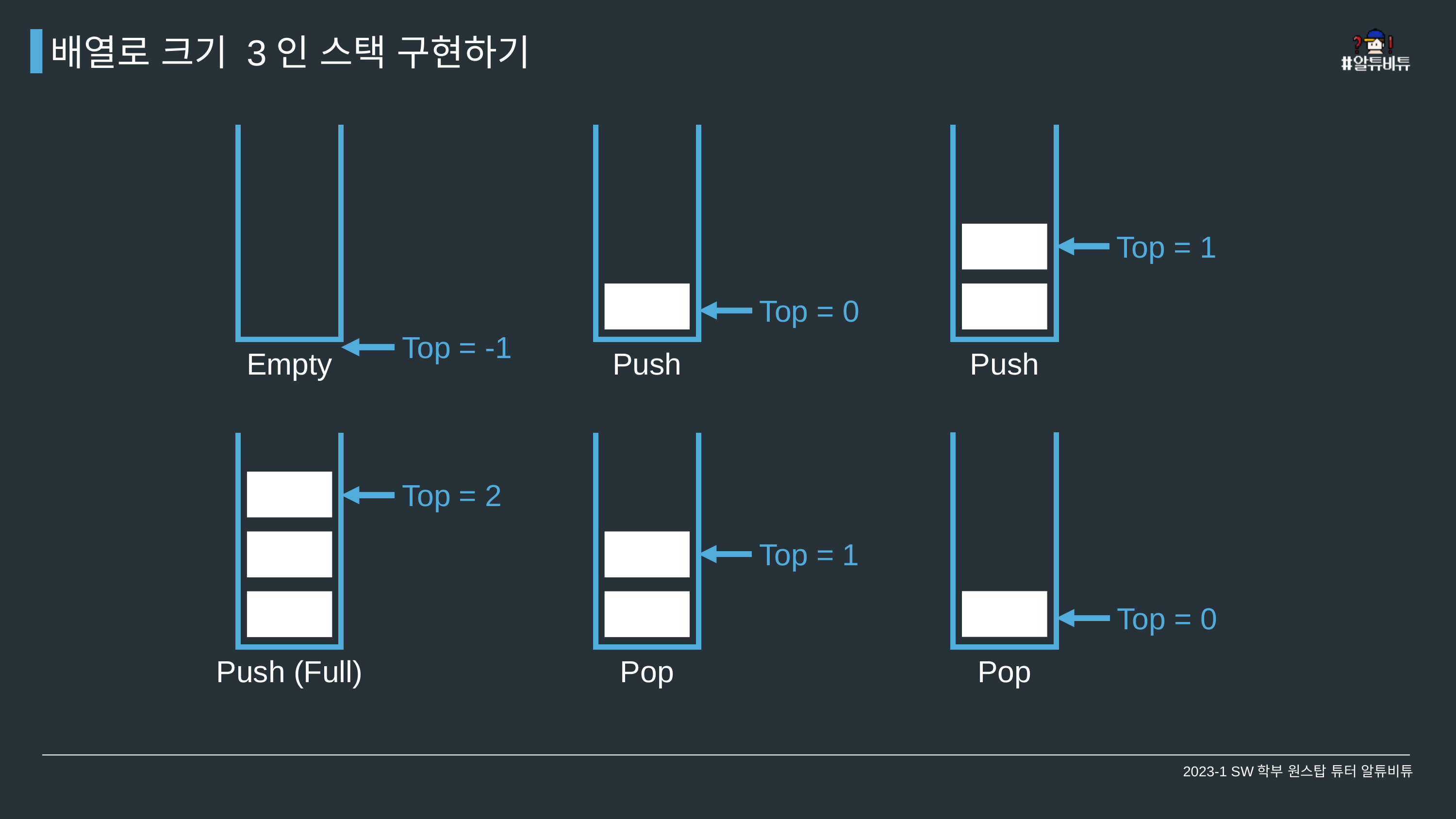

배열로 크기 3인 스택 구현하기
|  |
| --- |
|  |
|  |
|  |
|  |
| --- |
|  |
|  |
|  |
|  |
| --- |
|  |
|  |
|  |

Top = 1

Top = 0
Top = -1
Empty
Push
Push
|  |
| --- |
|  |
|  |
|  |
|  |
| --- |
|  |
|  |
|  |
|  |
| --- |
|  |
|  |
|  |

Top = 2

Top = 1

Top = 0
Pop
Push (Full)
Pop
2023-1 SW학부 원스탑 튜터 알튜비튜